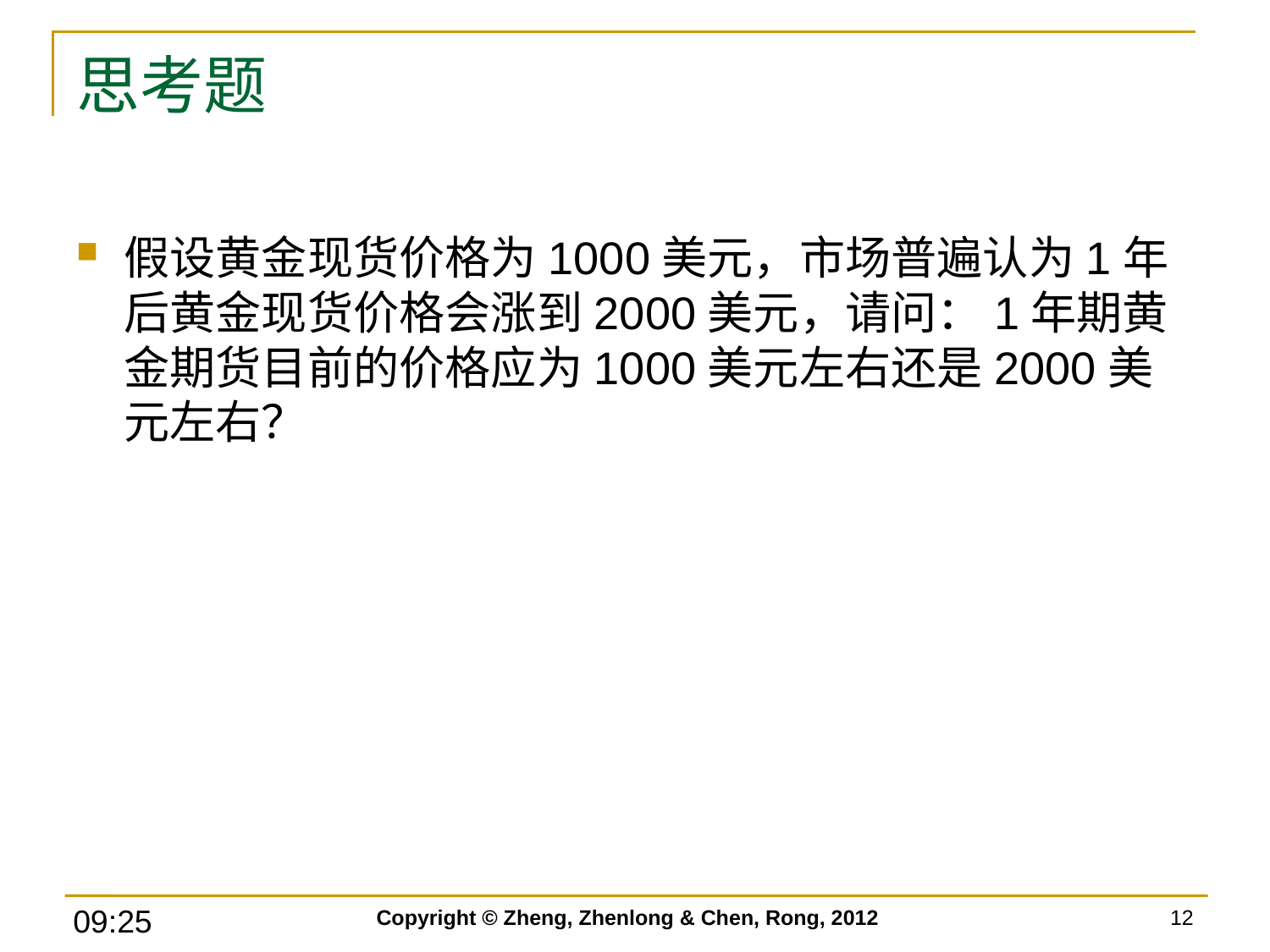

# 思考题
假设黄金现货价格为1000美元，市场普遍认为1年后黄金现货价格会涨到2000美元，请问：1年期黄金期货目前的价格应为1000美元左右还是2000美元左右？
Copyright © Zheng, Zhenlong & Chen, Rong, 2012
12